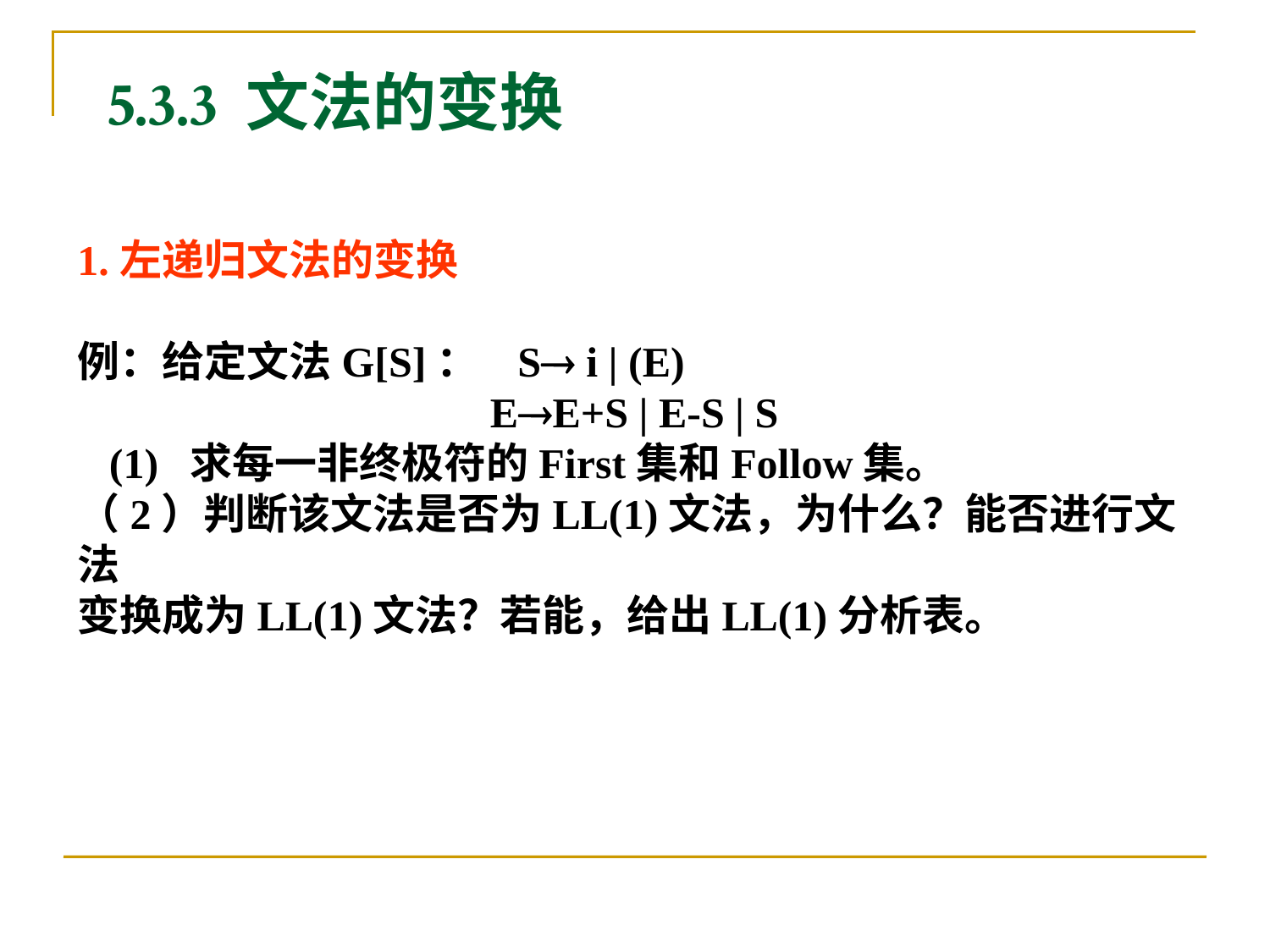

# 5.3.3 文法的变换

1.左递归文法的变换

例：给定文法G[S]：   S→ i | (E)
                                       E→E+S | E-S | S
   (1)  求每一非终极符的First集和Follow集。
（2）判断该文法是否为LL(1)文法，为什么？能否进行文法
变换成为LL(1)文法？若能，给出LL(1)分析表。

74